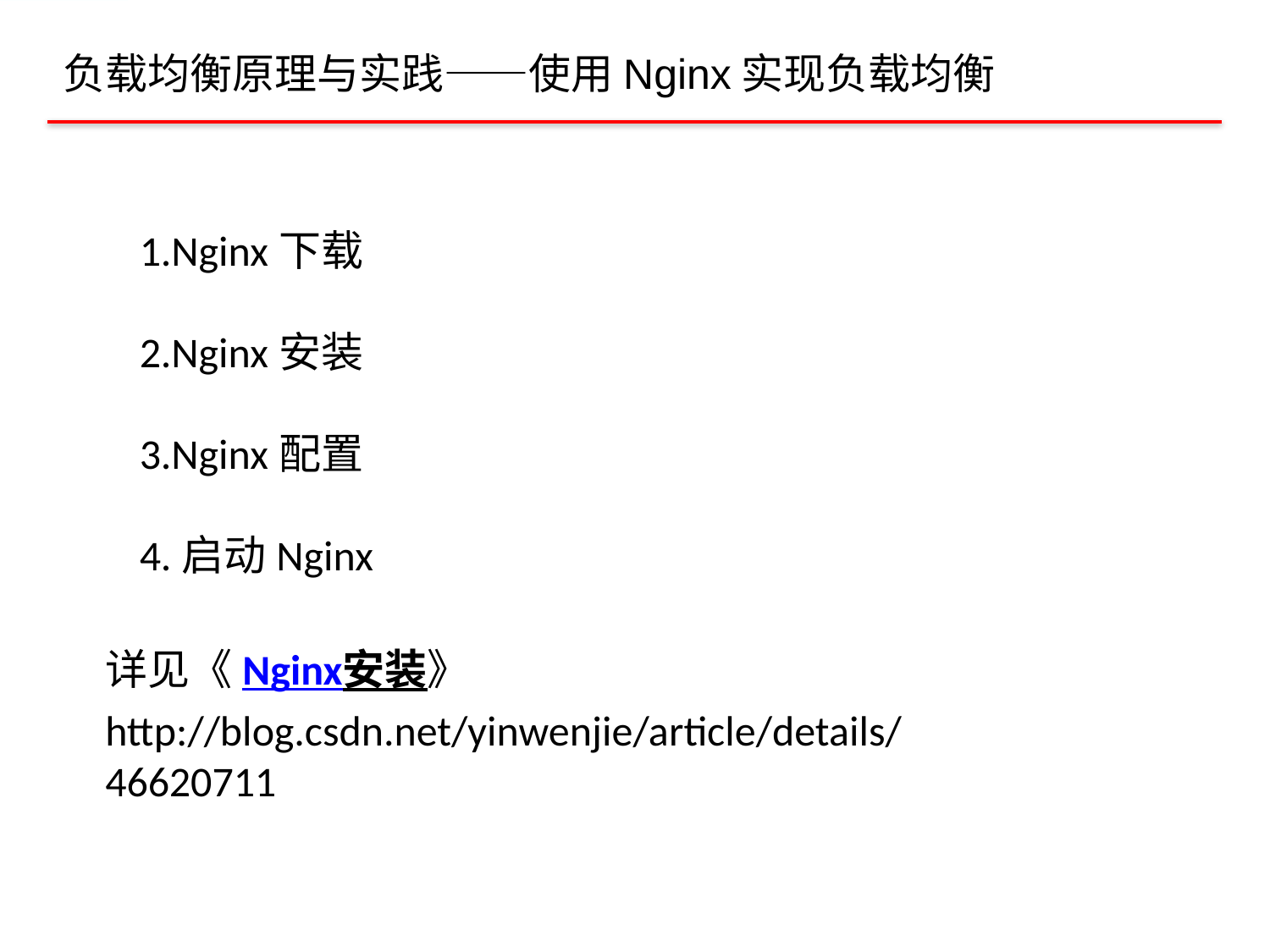

负载均衡原理与实践——使用Nginx实现负载均衡
1.Nginx下载

2.Nginx安装

3.Nginx配置

4.启动Nginx
详见《Nginx安装》
http://blog.csdn.net/yinwenjie/article/details/46620711